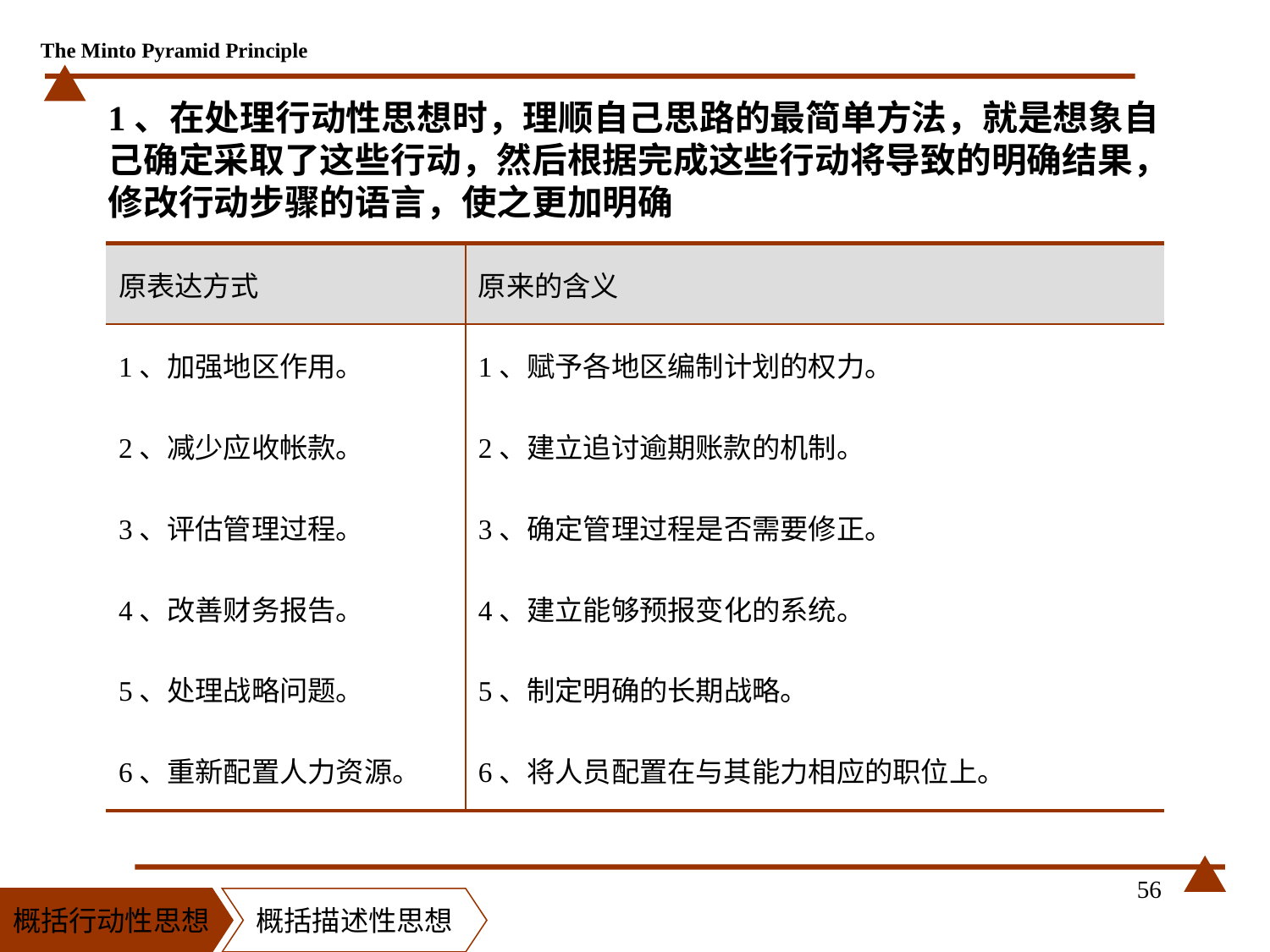

# 1、在处理行动性思想时，理顺自己思路的最简单方法，就是想象自己确定采取了这些行动，然后根据完成这些行动将导致的明确结果，修改行动步骤的语言，使之更加明确
| 原表达方式 | 原来的含义 |
| --- | --- |
| 1、加强地区作用。 | 1、赋予各地区编制计划的权力。 |
| 2、减少应收帐款。 | 2、建立追讨逾期账款的机制。 |
| 3、评估管理过程。 | 3、确定管理过程是否需要修正。 |
| 4、改善财务报告。 | 4、建立能够预报变化的系统。 |
| 5、处理战略问题。 | 5、制定明确的长期战略。 |
| 6、重新配置人力资源。 | 6、将人员配置在与其能力相应的职位上。 |
56
概括行动性思想
概括描述性思想